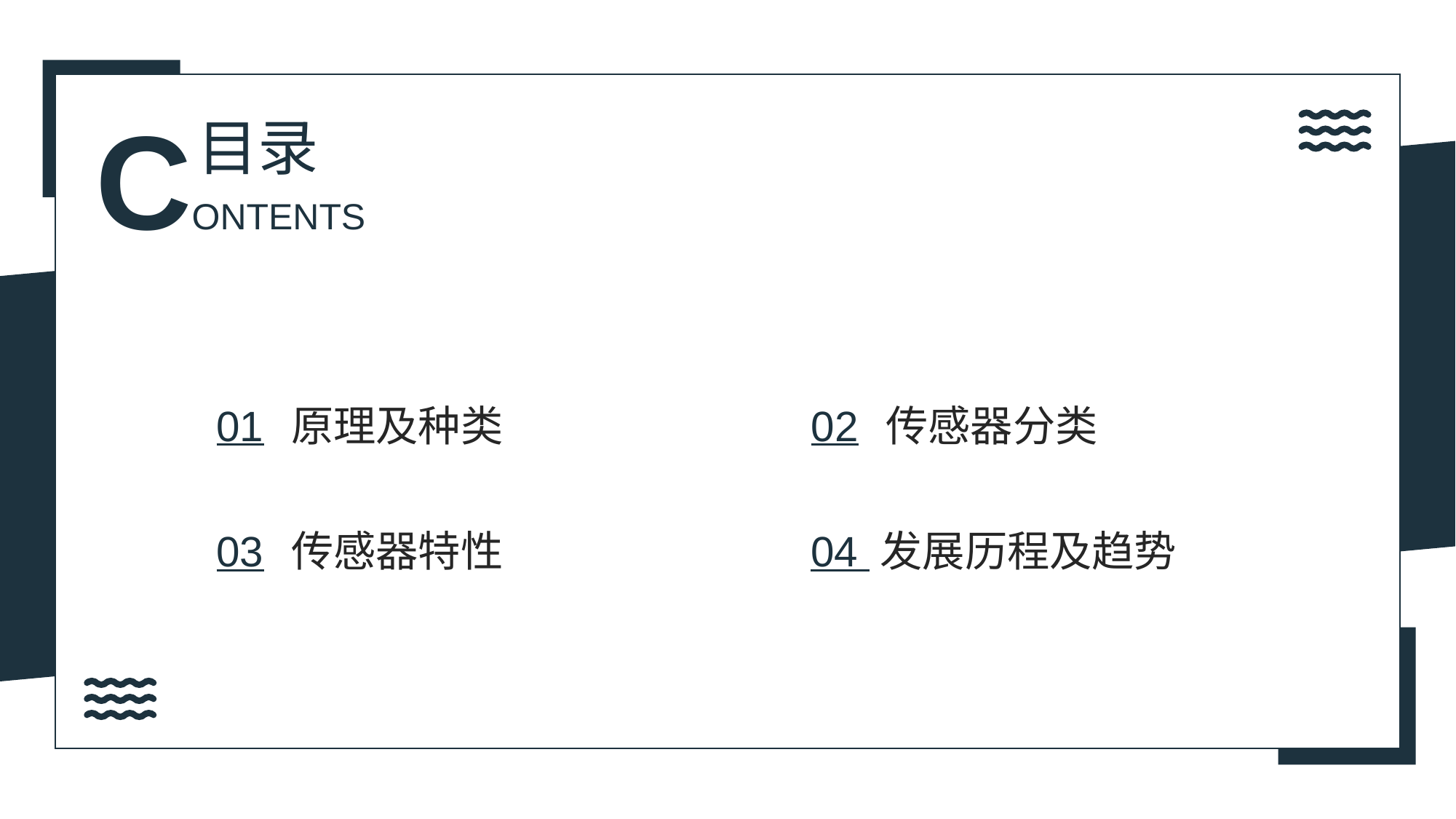

CONTENTS
目录

01
原理及种类
02
传感器分类
04 发展历程及趋势
03
传感器特性